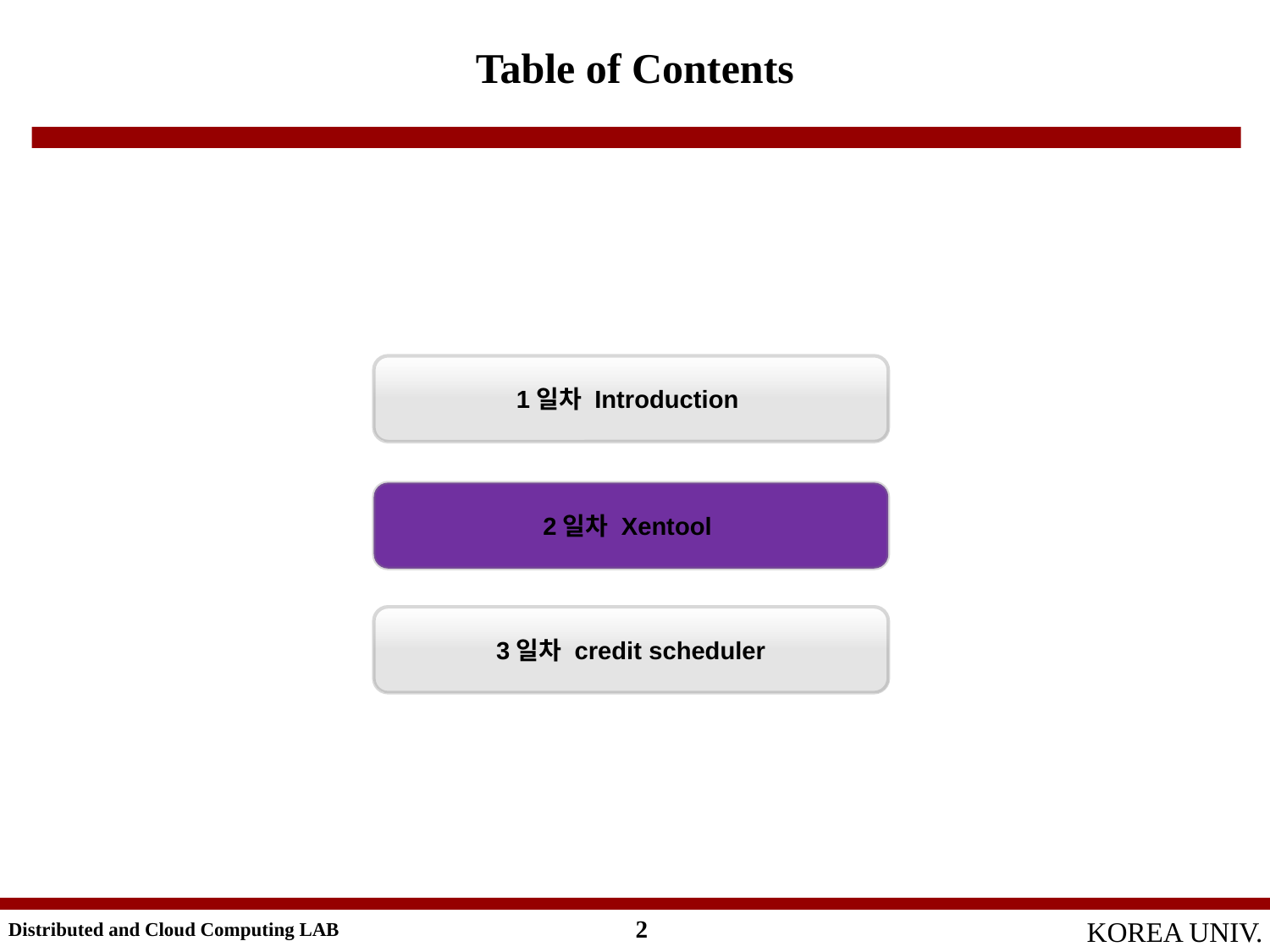

#
Table of Contents
1일차 Introduction
2일차 Xentool
3일차 credit scheduler
2
Distributed and Cloud Computing LAB